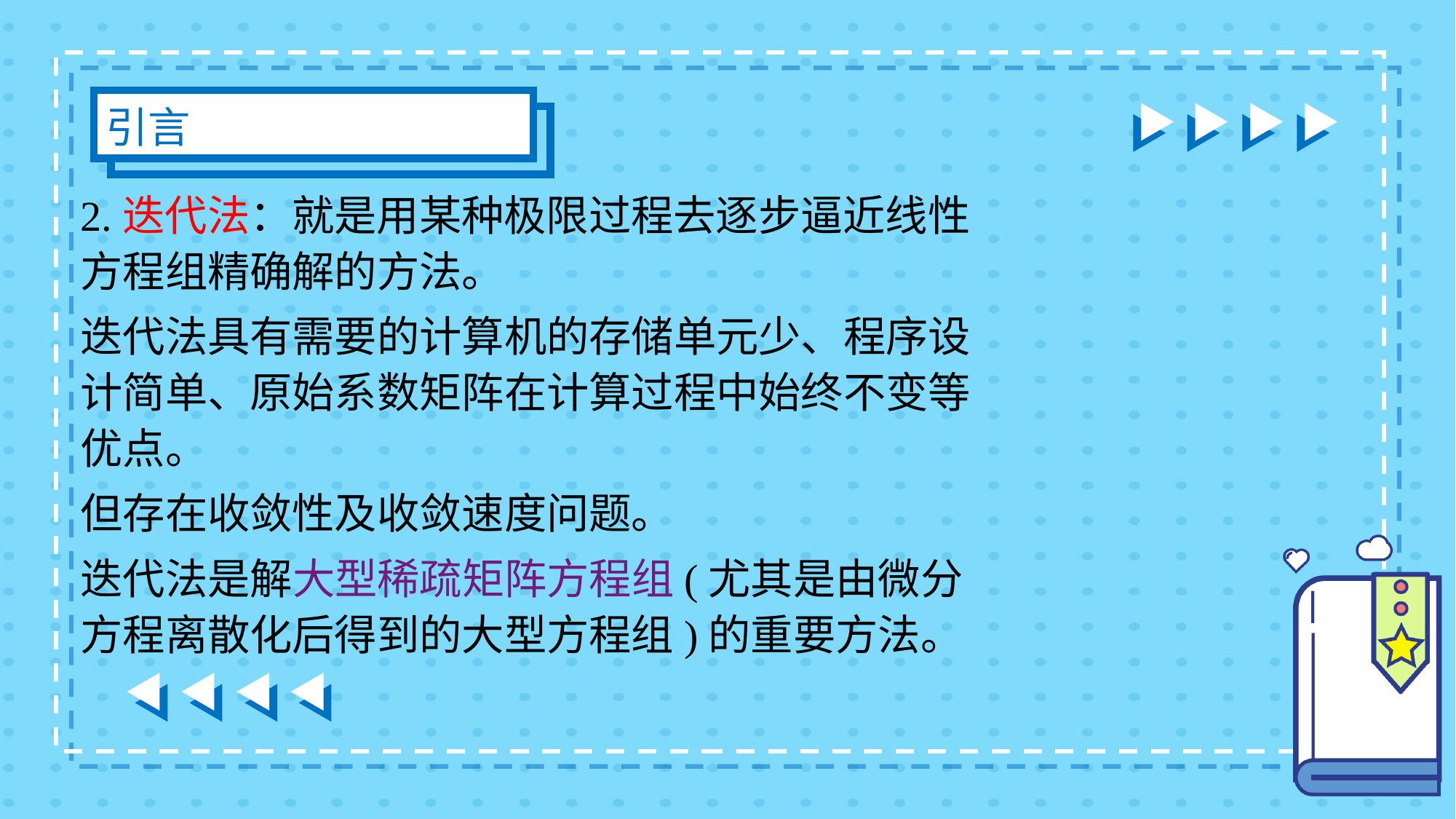

引言
2.迭代法：就是用某种极限过程去逐步逼近线性方程组精确解的方法。
迭代法具有需要的计算机的存储单元少、程序设计简单、原始系数矩阵在计算过程中始终不变等优点。
但存在收敛性及收敛速度问题。
迭代法是解大型稀疏矩阵方程组(尤其是由微分方程离散化后得到的大型方程组)的重要方法。